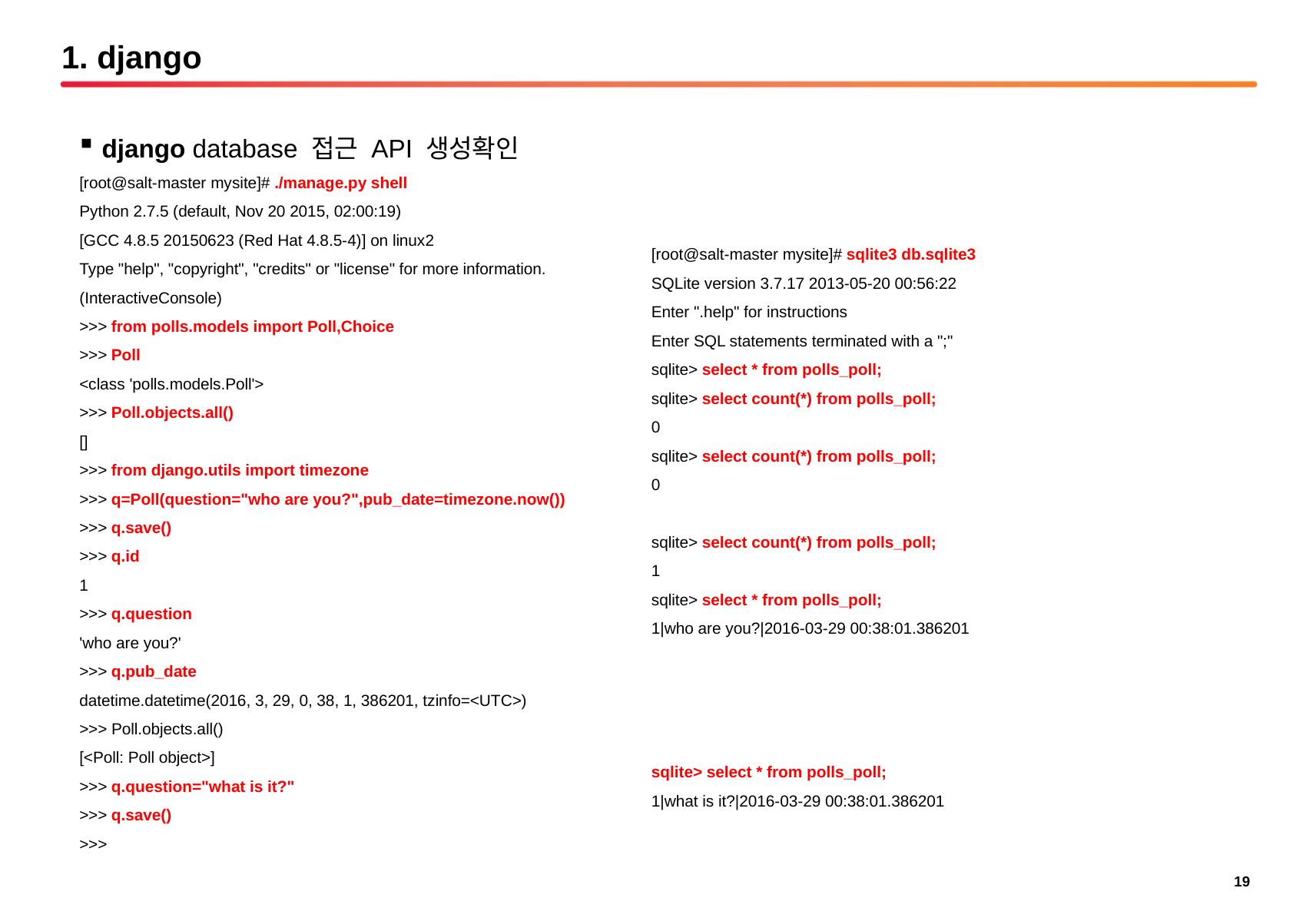

# 1. django
django database 접근 API 생성확인
[root@salt-master mysite]# ./manage.py shell
Python 2.7.5 (default, Nov 20 2015, 02:00:19)
[GCC 4.8.5 20150623 (Red Hat 4.8.5-4)] on linux2
Type "help", "copyright", "credits" or "license" for more information.
(InteractiveConsole)
>>> from polls.models import Poll,Choice
>>> Poll
<class 'polls.models.Poll'>
>>> Poll.objects.all()
[]
>>> from django.utils import timezone
>>> q=Poll(question="who are you?",pub_date=timezone.now())
>>> q.save()
>>> q.id
1
>>> q.question
'who are you?'
>>> q.pub_date
datetime.datetime(2016, 3, 29, 0, 38, 1, 386201, tzinfo=<UTC>)
>>> Poll.objects.all()
[<Poll: Poll object>]
>>> q.question="what is it?"
>>> q.save()
>>>
[root@salt-master mysite]# sqlite3 db.sqlite3
SQLite version 3.7.17 2013-05-20 00:56:22
Enter ".help" for instructions
Enter SQL statements terminated with a ";"
sqlite> select * from polls_poll;
sqlite> select count(*) from polls_poll;
0
sqlite> select count(*) from polls_poll;
0

sqlite> select count(*) from polls_poll;
1
sqlite> select * from polls_poll;
1|who are you?|2016-03-29 00:38:01.386201

sqlite> select * from polls_poll;
1|what is it?|2016-03-29 00:38:01.386201